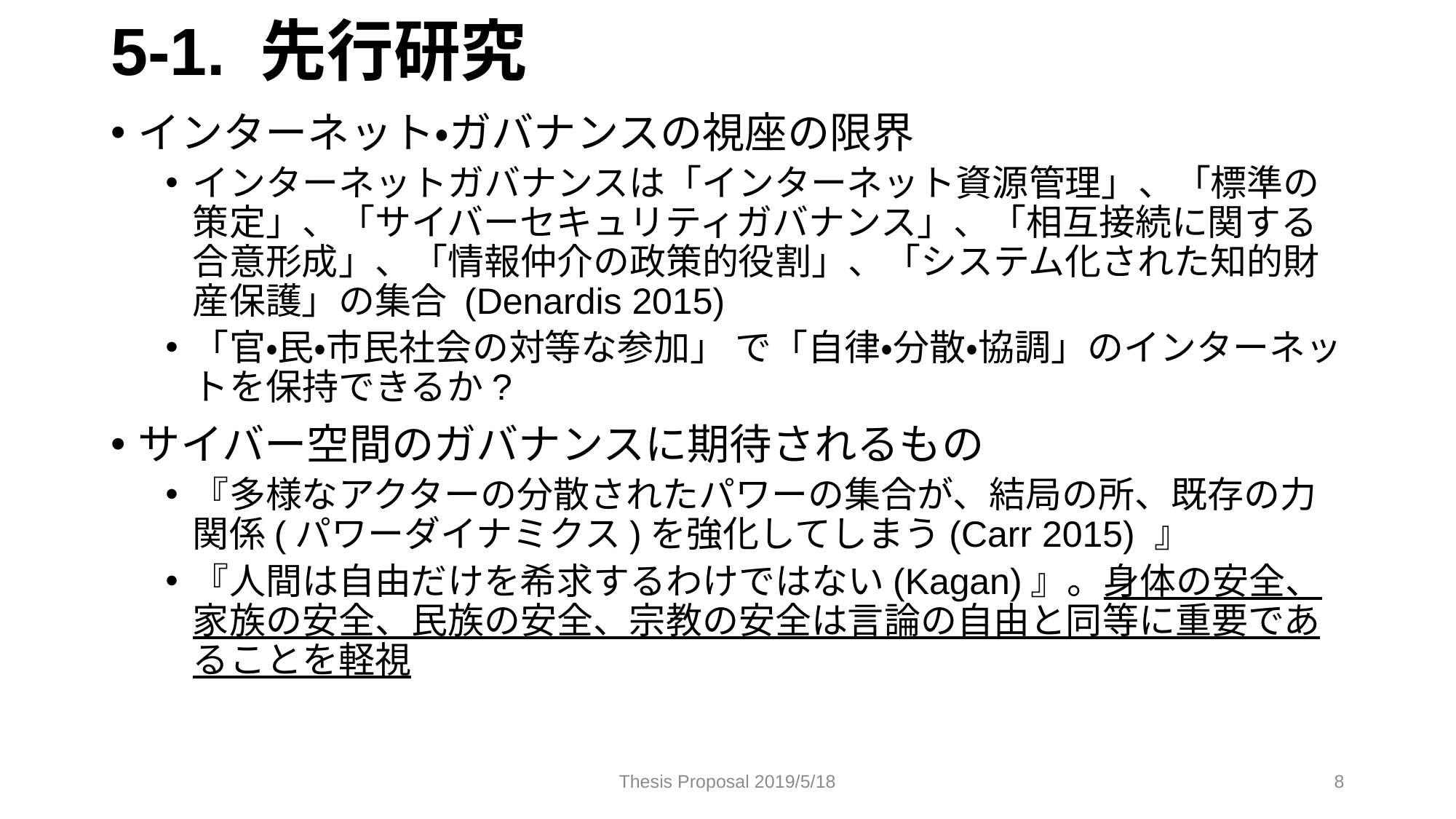

# 5-1. 先行研究
インターネット・ガバナンスの視座の限界
インターネットガバナンスは「インターネット資源管理」、「標準の策定」、「サイバーセキュリティガバナンス」、「相互接続に関する合意形成」、「情報仲介の政策的役割」、「システム化された知的財産保護」の集合 (Denardis 2015)
「官・民・市民社会の対等な参加」 で「自律・分散・協調」のインターネットを保持できるか?
サイバー空間のガバナンスに期待されるもの
『多様なアクターの分散されたパワーの集合が、結局の所、既存の力関係(パワーダイナミクス)を強化してしまう(Carr 2015) 』
『人間は自由だけを希求するわけではない(Kagan)』。身体の安全、家族の安全、民族の安全、宗教の安全は言論の自由と同等に重要であることを軽視
Thesis Proposal 2019/5/18
8